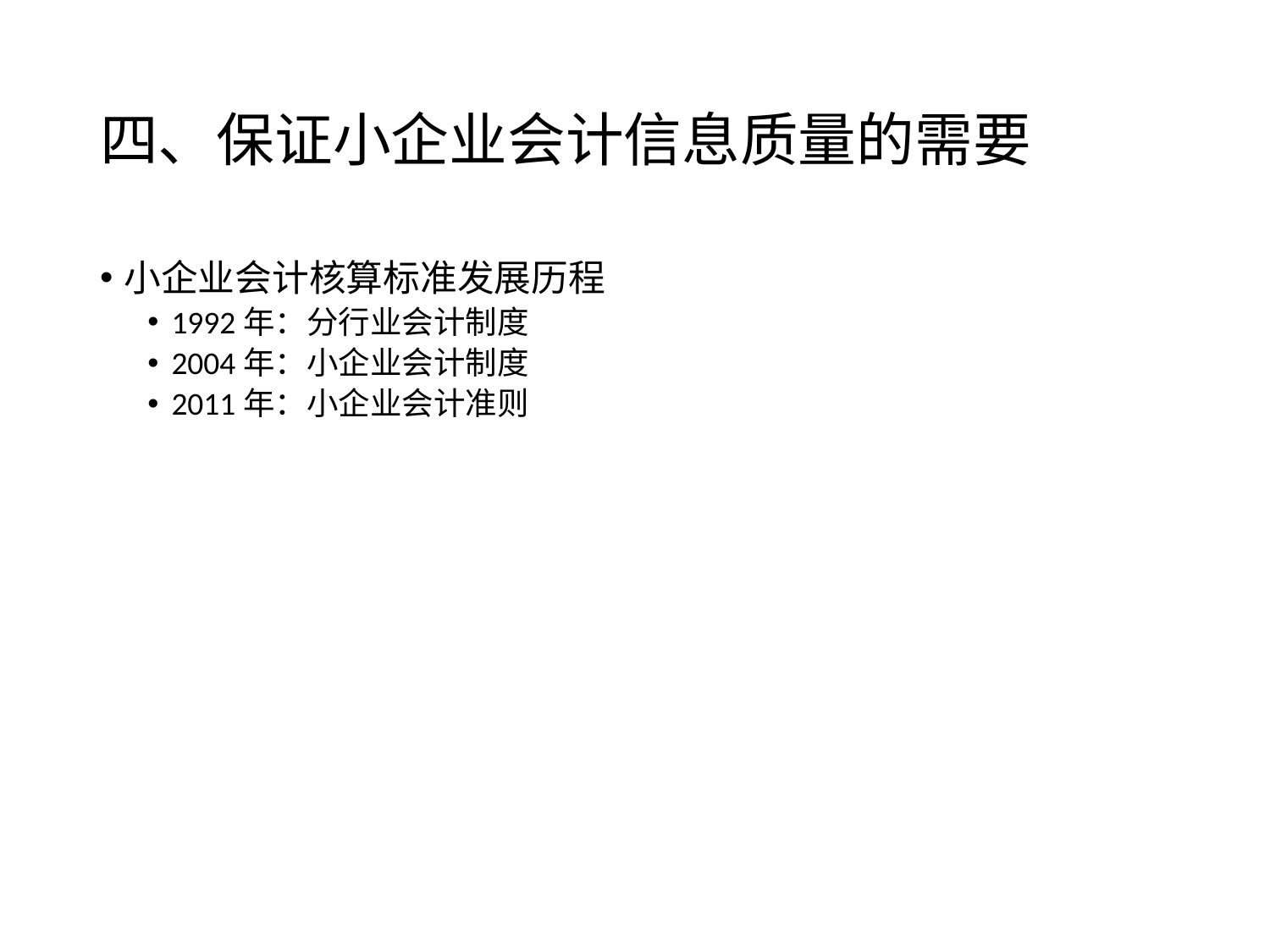

# 四、保证小企业会计信息质量的需要
小企业会计核算标准发展历程
1992年：分行业会计制度
2004年：小企业会计制度
2011年：小企业会计准则